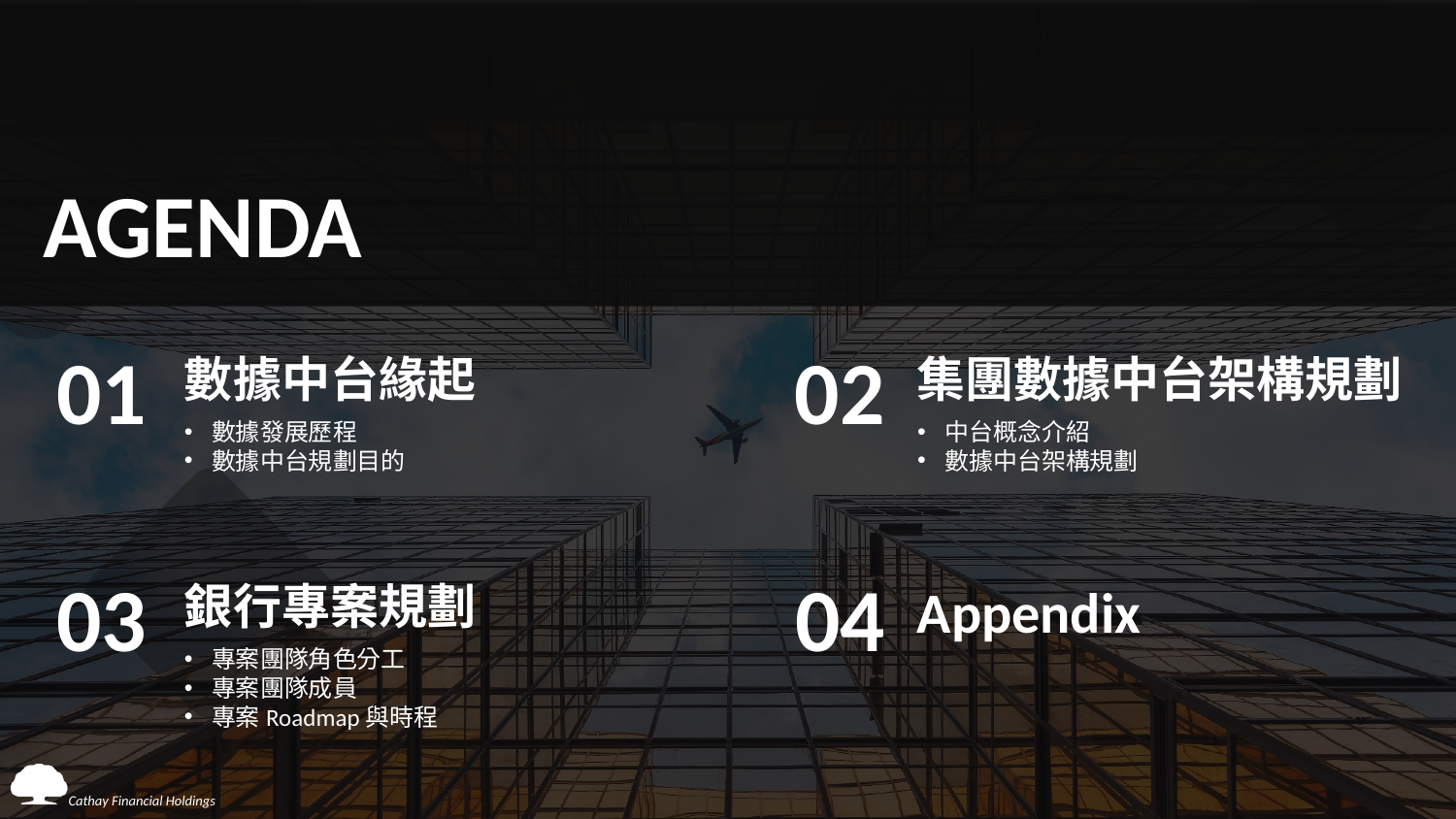

AGENDA
01
數據中台緣起
數據發展歷程
數據中台規劃目的
02
集團數據中台架構規劃
中台概念介紹
數據中台架構規劃
03
銀行專案規劃
專案團隊角色分工
專案團隊成員
專案Roadmap與時程
04
Appendix